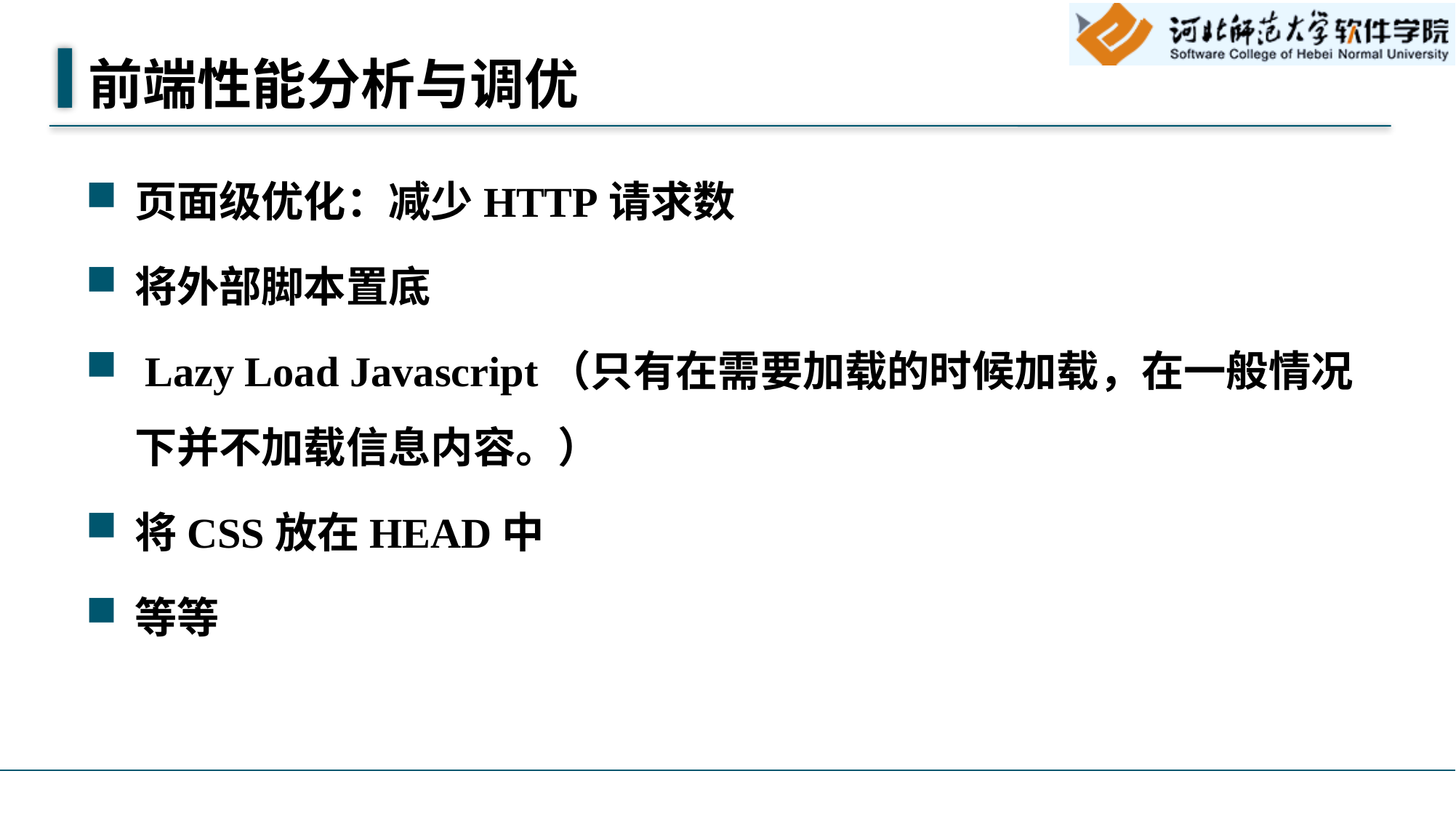

# 前端性能分析与调优
页面级优化：减少HTTP请求数
将外部脚本置底
 Lazy Load Javascript（只有在需要加载的时候加载，在一般情况下并不加载信息内容。）
将CSS放在HEAD中
等等